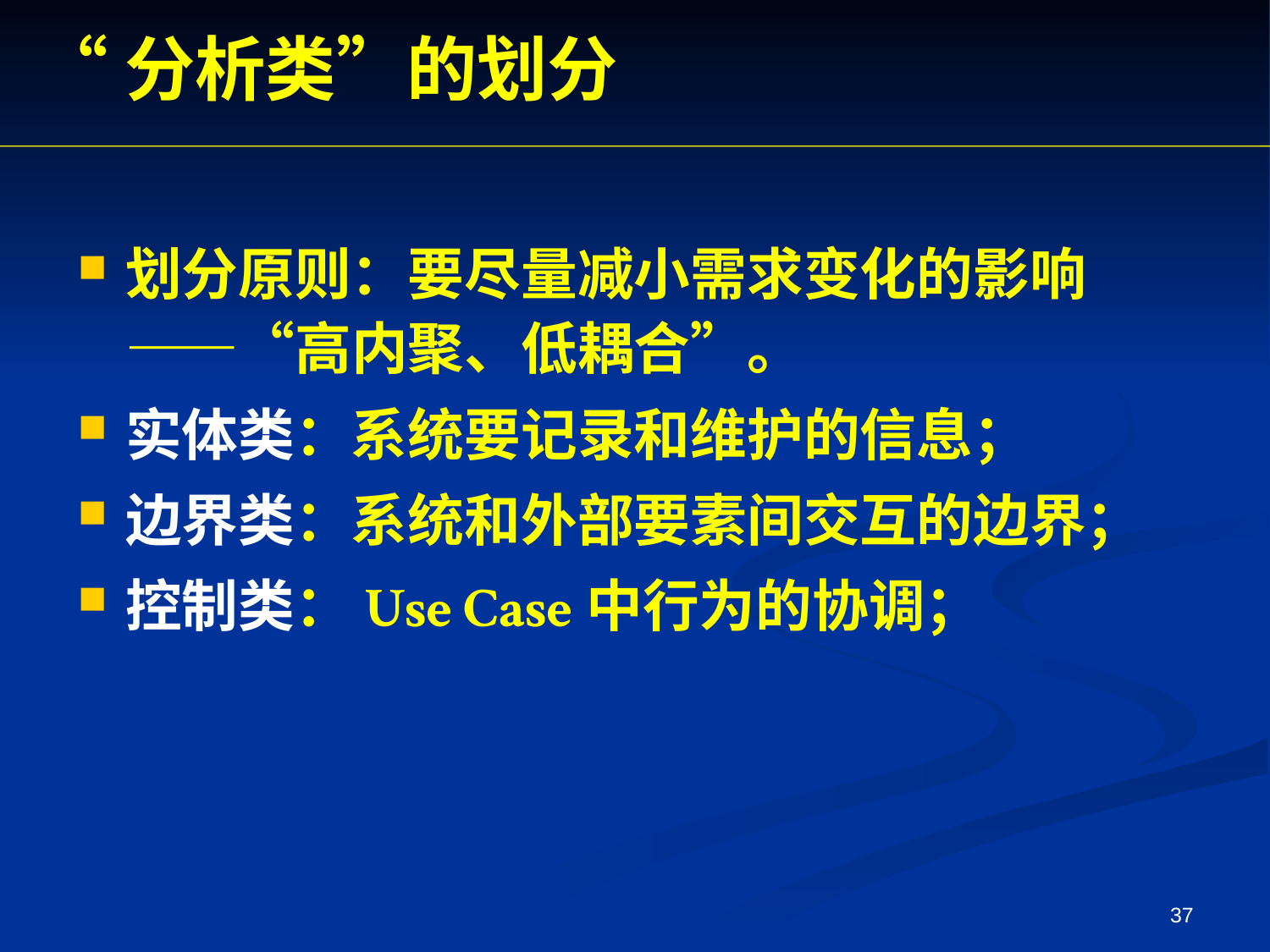

“分析类”的划分

划分原则：要尽量减小需求变化的影响——“高内聚、低耦合”。
实体类：系统要记录和维护的信息；
边界类：系统和外部要素间交互的边界；
控制类：Use Case中行为的协调；
37